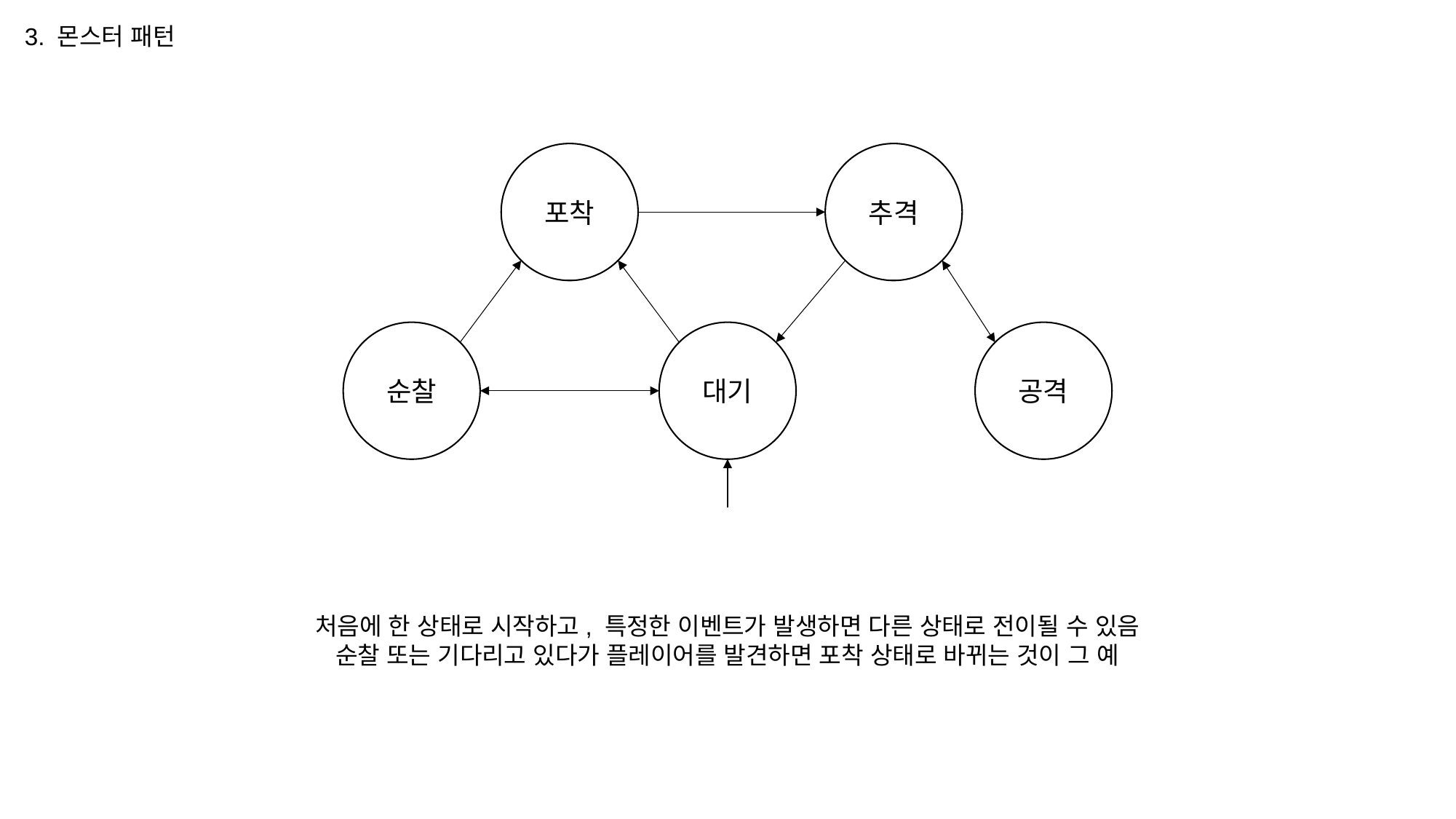

3. 몬스터 패턴
포착
추격
순찰
대기
공격
처음에 한 상태로 시작하고, 특정한 이벤트가 발생하면 다른 상태로 전이될 수 있음
순찰 또는 기다리고 있다가 플레이어를 발견하면 포착 상태로 바뀌는 것이 그 예